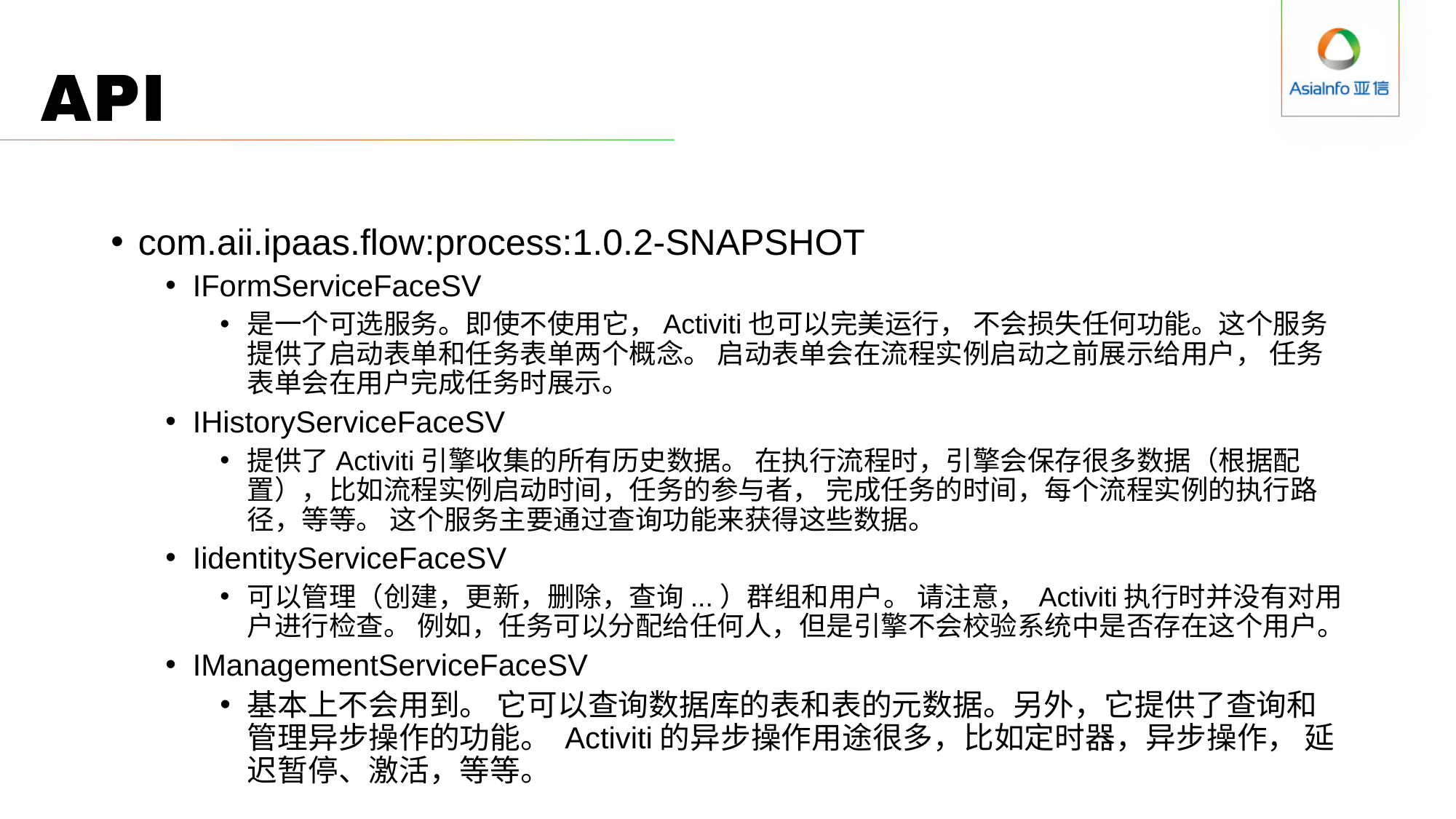

# API
com.aii.ipaas.flow:process:1.0.2-SNAPSHOT
IFormServiceFaceSV
是一个可选服务。即使不使用它，Activiti也可以完美运行， 不会损失任何功能。这个服务提供了启动表单和任务表单两个概念。 启动表单会在流程实例启动之前展示给用户， 任务表单会在用户完成任务时展示。
IHistoryServiceFaceSV
提供了Activiti引擎收集的所有历史数据。 在执行流程时，引擎会保存很多数据（根据配置），比如流程实例启动时间，任务的参与者， 完成任务的时间，每个流程实例的执行路径，等等。 这个服务主要通过查询功能来获得这些数据。
IidentityServiceFaceSV
可以管理（创建，更新，删除，查询...）群组和用户。 请注意， Activiti执行时并没有对用户进行检查。 例如，任务可以分配给任何人，但是引擎不会校验系统中是否存在这个用户。
IManagementServiceFaceSV
基本上不会用到。 它可以查询数据库的表和表的元数据。另外，它提供了查询和管理异步操作的功能。 Activiti的异步操作用途很多，比如定时器，异步操作， 延迟暂停、激活，等等。